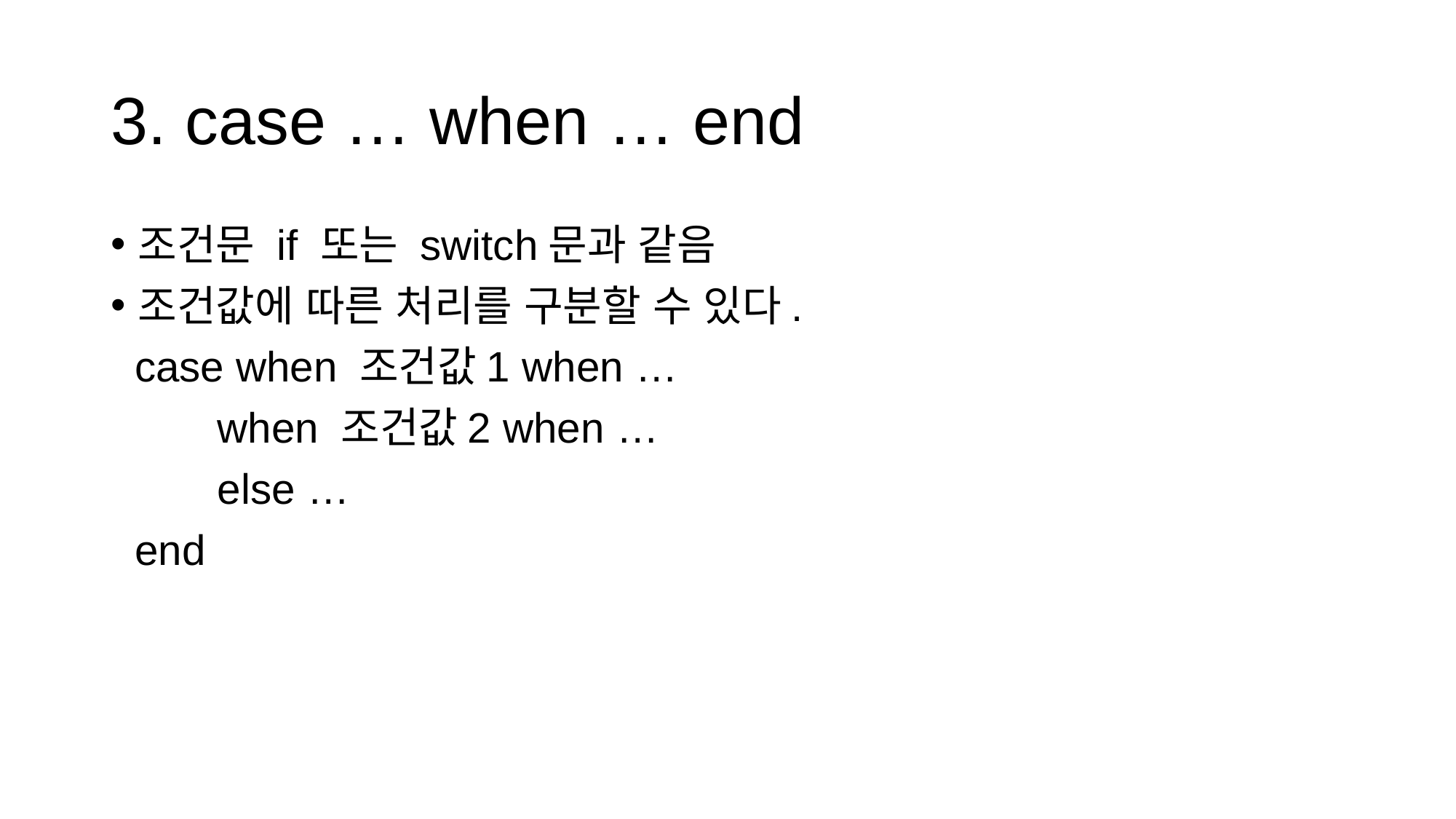

# 3. case … when … end
조건문 if 또는 switch문과 같음
조건값에 따른 처리를 구분할 수 있다.
  case when 조건값1 when …
         when 조건값2 when …
         else …
  end